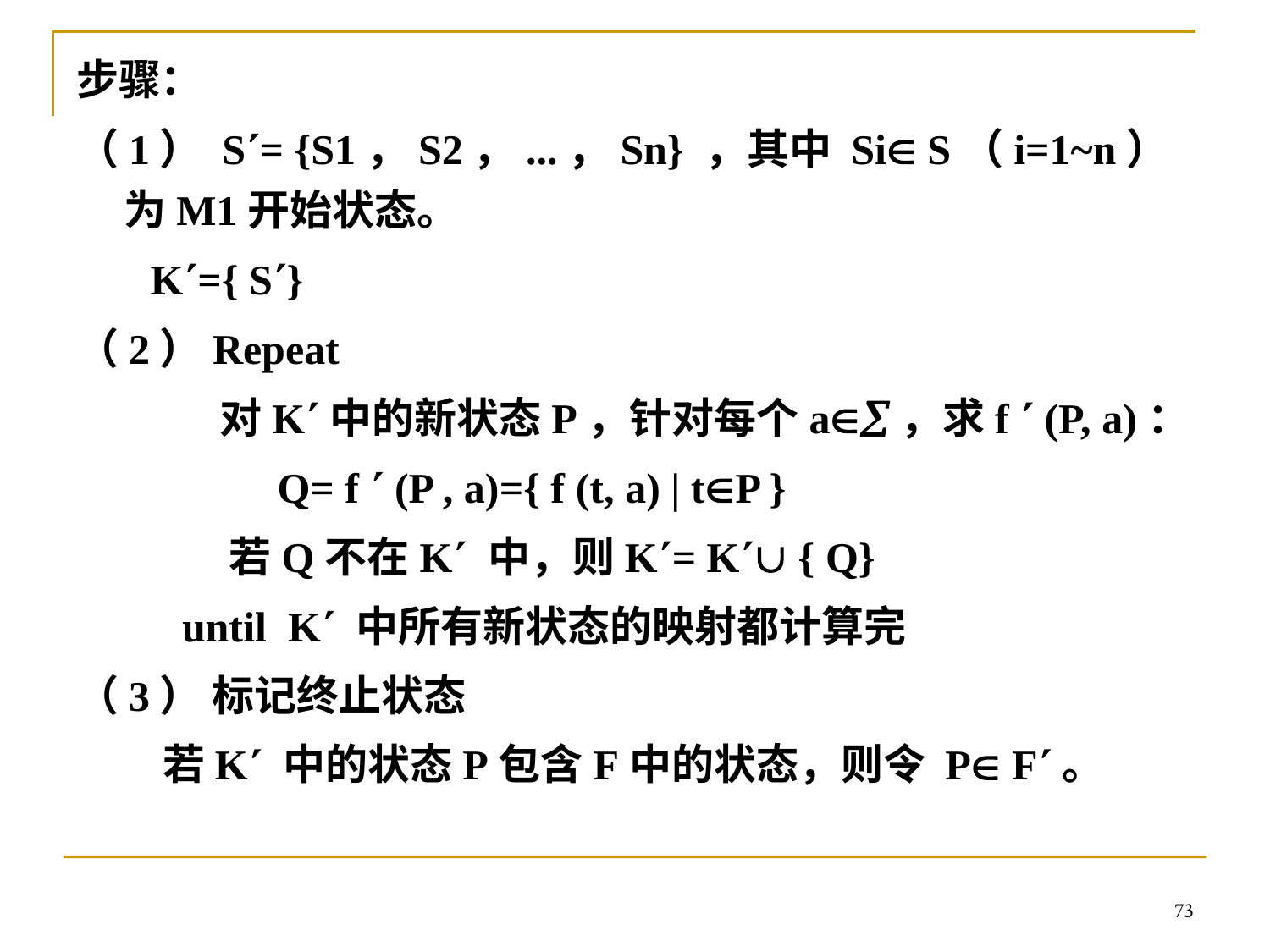

步骤：
（1） S′= {S1，S2，...，Sn} ，其中 Si∈ S（i=1~n）    为M1开始状态。
       K′={ S′}
（2）Repeat
              对K′中的新状态P，针对每个a∈∑，求f ′ (P, a)：
                   Q= f ′ (P , a)={ f (t, a) | t∈P }
               若Q不在K′ 中，则K′= K′∪ { Q}
          until  K′ 中所有新状态的映射都计算完
（3） 标记终止状态
        若K′ 中的状态P包含F中的状态，则令 P∈ F′。
73